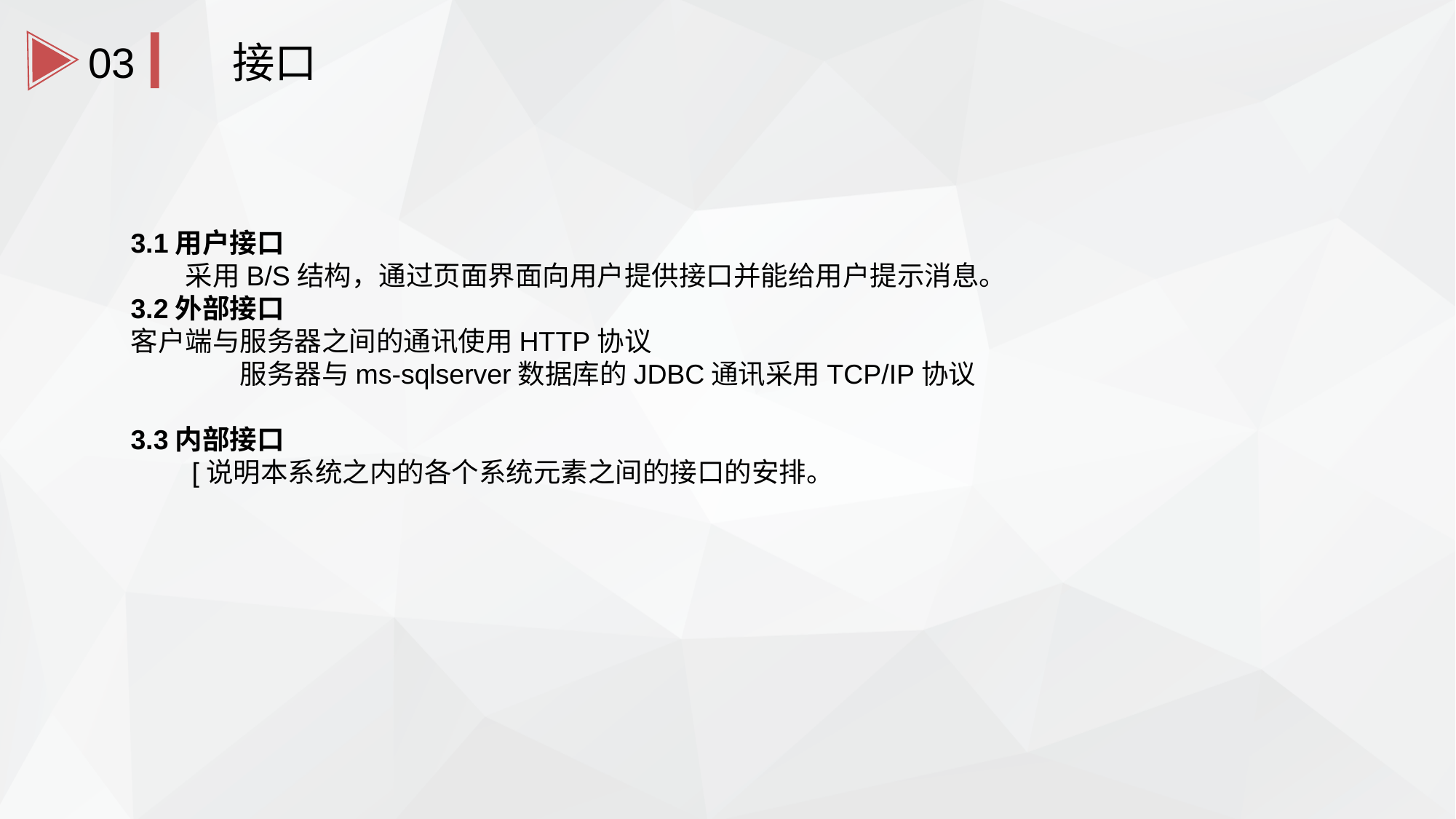

03
接口

3.1用户接口
　　采用B/S结构，通过页面界面向用户提供接口并能给用户提示消息。
3.2外部接口
客户端与服务器之间的通讯使用HTTP协议
	服务器与ms-sqlserver数据库的JDBC通讯采用TCP/IP协议

3.3内部接口
　　[说明本系统之内的各个系统元素之间的接口的安排。